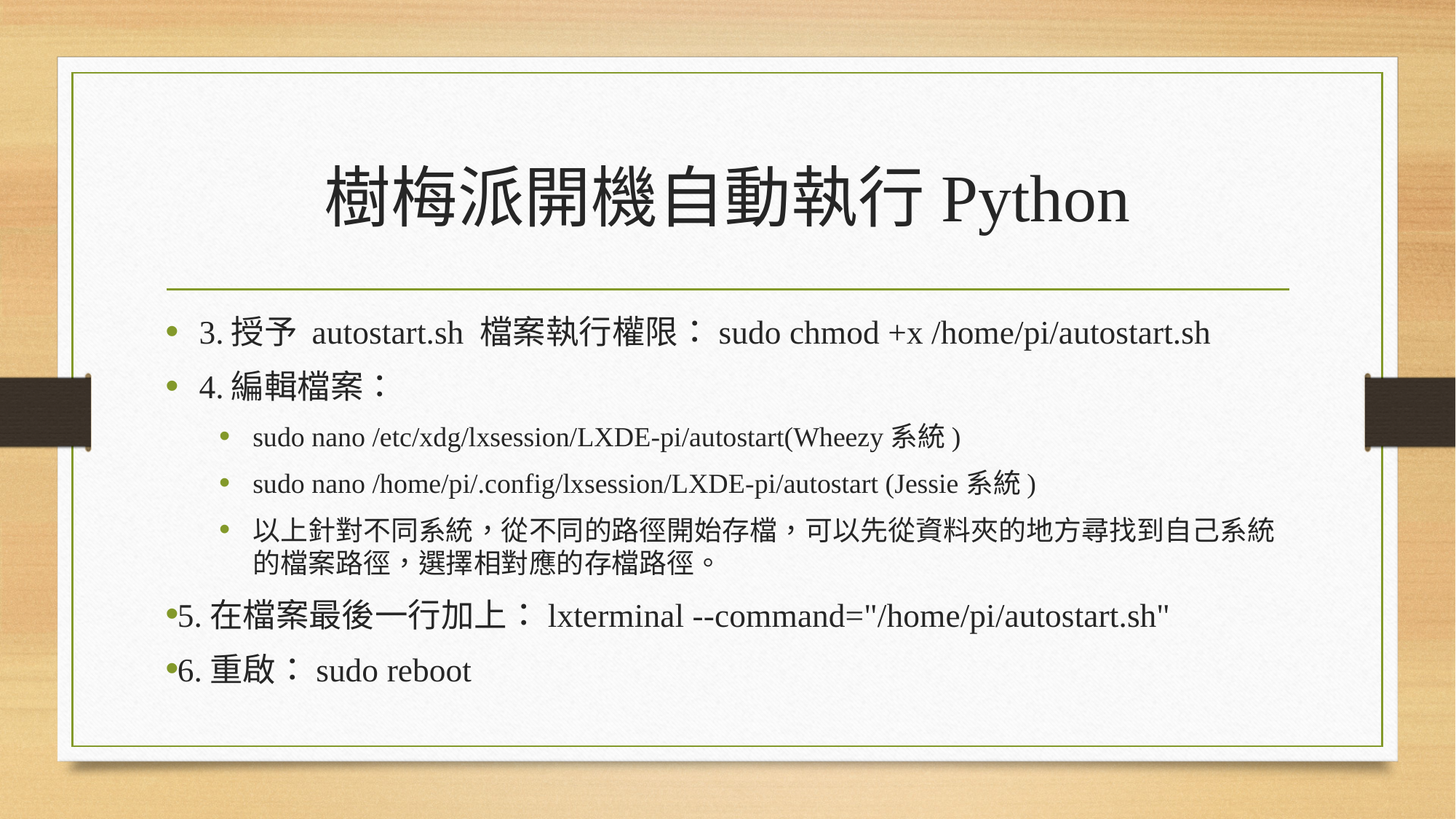

# 樹梅派開機自動執行Python
3.授予 autostart.sh 檔案執行權限：sudo chmod +x /home/pi/autostart.sh
4.編輯檔案：
sudo nano /etc/xdg/lxsession/LXDE-pi/autostart(Wheezy系統)
sudo nano /home/pi/.config/lxsession/LXDE-pi/autostart (Jessie系統)
以上針對不同系統，從不同的路徑開始存檔，可以先從資料夾的地方尋找到自己系統的檔案路徑，選擇相對應的存檔路徑。
5.在檔案最後一行加上：lxterminal --command="/home/pi/autostart.sh"
6.重啟：sudo reboot